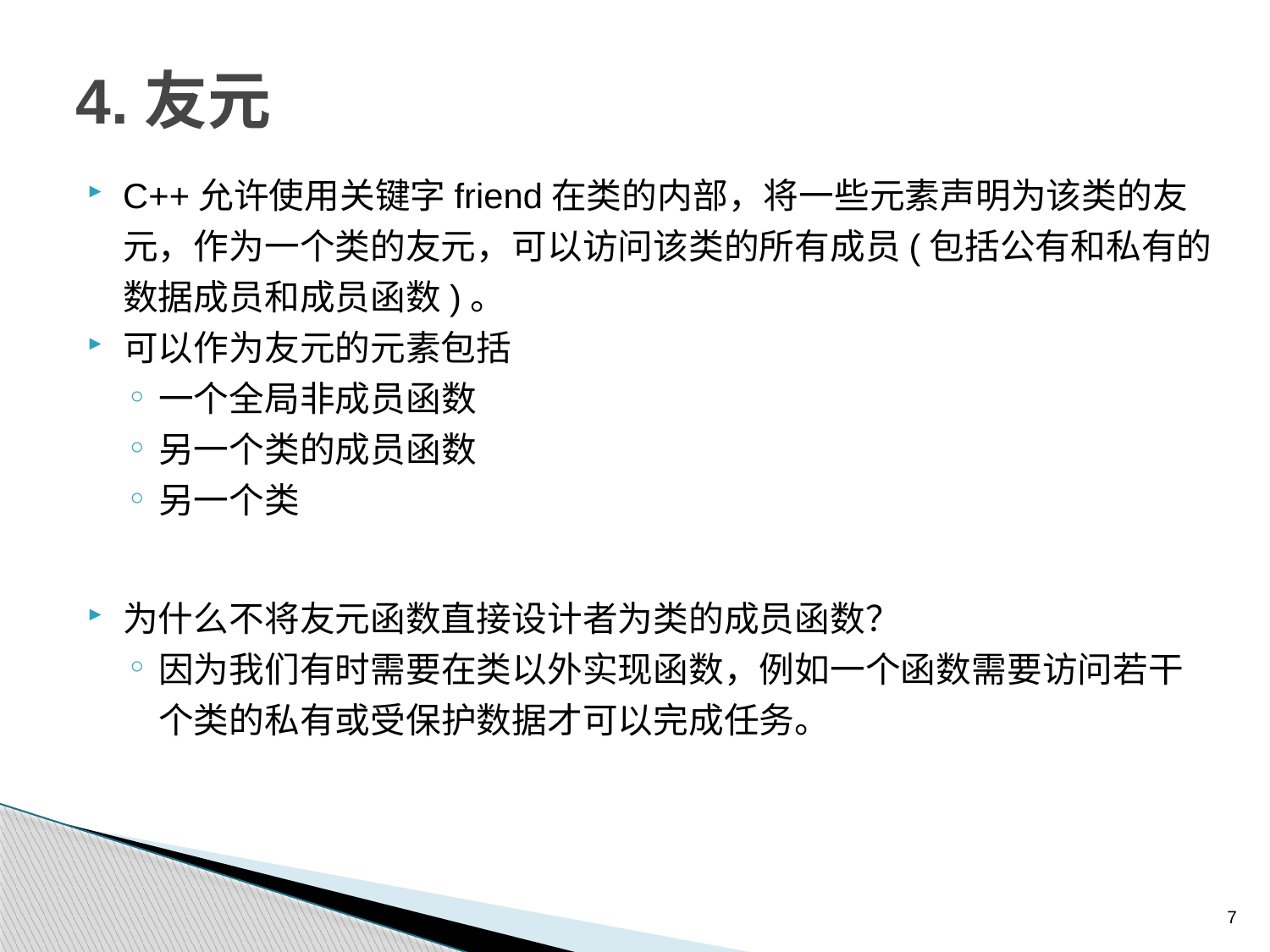

# 4.友元
C++允许使用关键字friend在类的内部，将一些元素声明为该类的友元，作为一个类的友元，可以访问该类的所有成员(包括公有和私有的数据成员和成员函数)。
可以作为友元的元素包括
一个全局非成员函数
另一个类的成员函数
另一个类

为什么不将友元函数直接设计者为类的成员函数？
因为我们有时需要在类以外实现函数，例如一个函数需要访问若干个类的私有或受保护数据才可以完成任务。
7